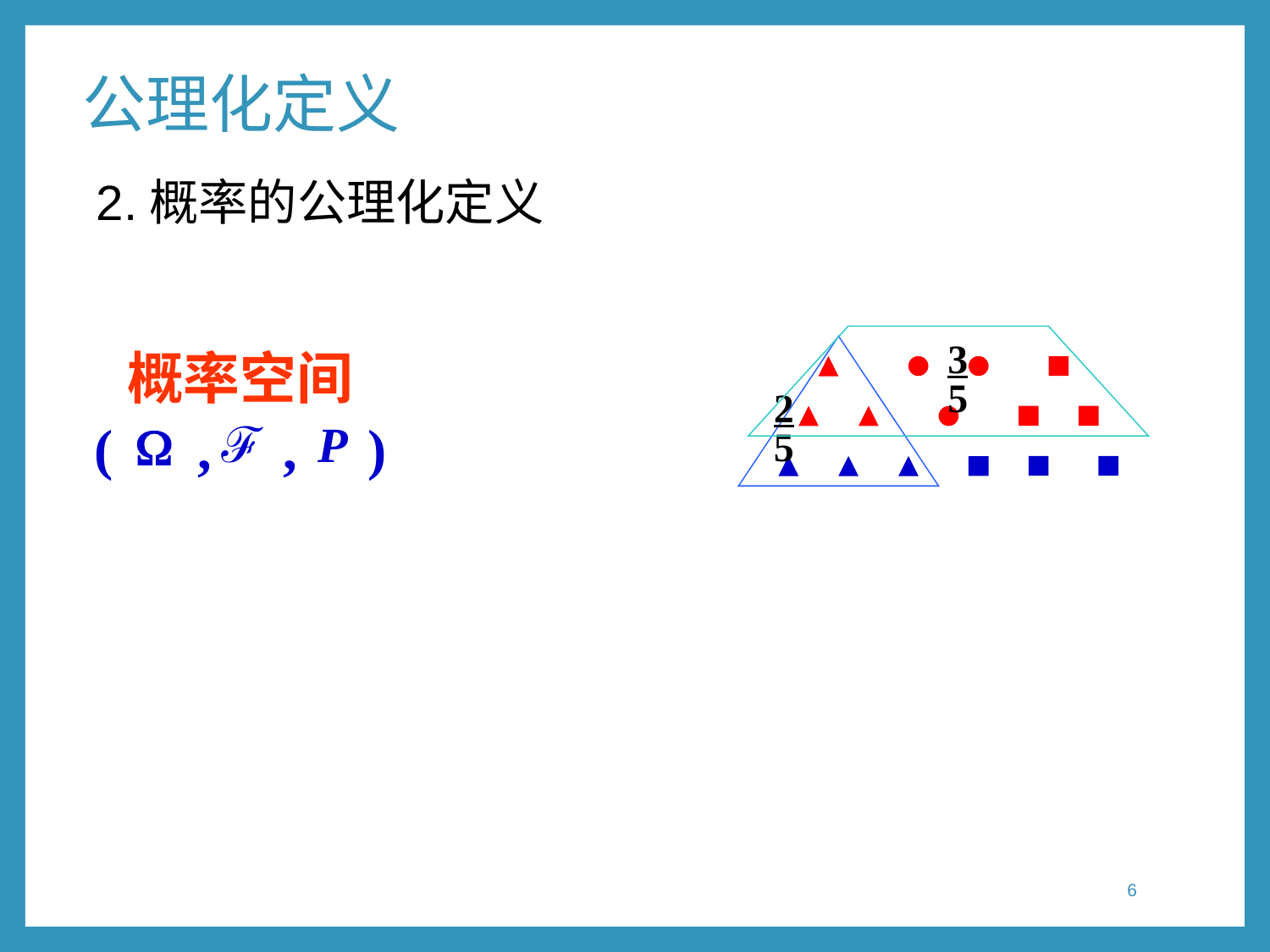

公理化定义
2.概率的公理化定义

概率空间

3
5

2
5
(      ,     ,     )
P
ℱ
Ω
6